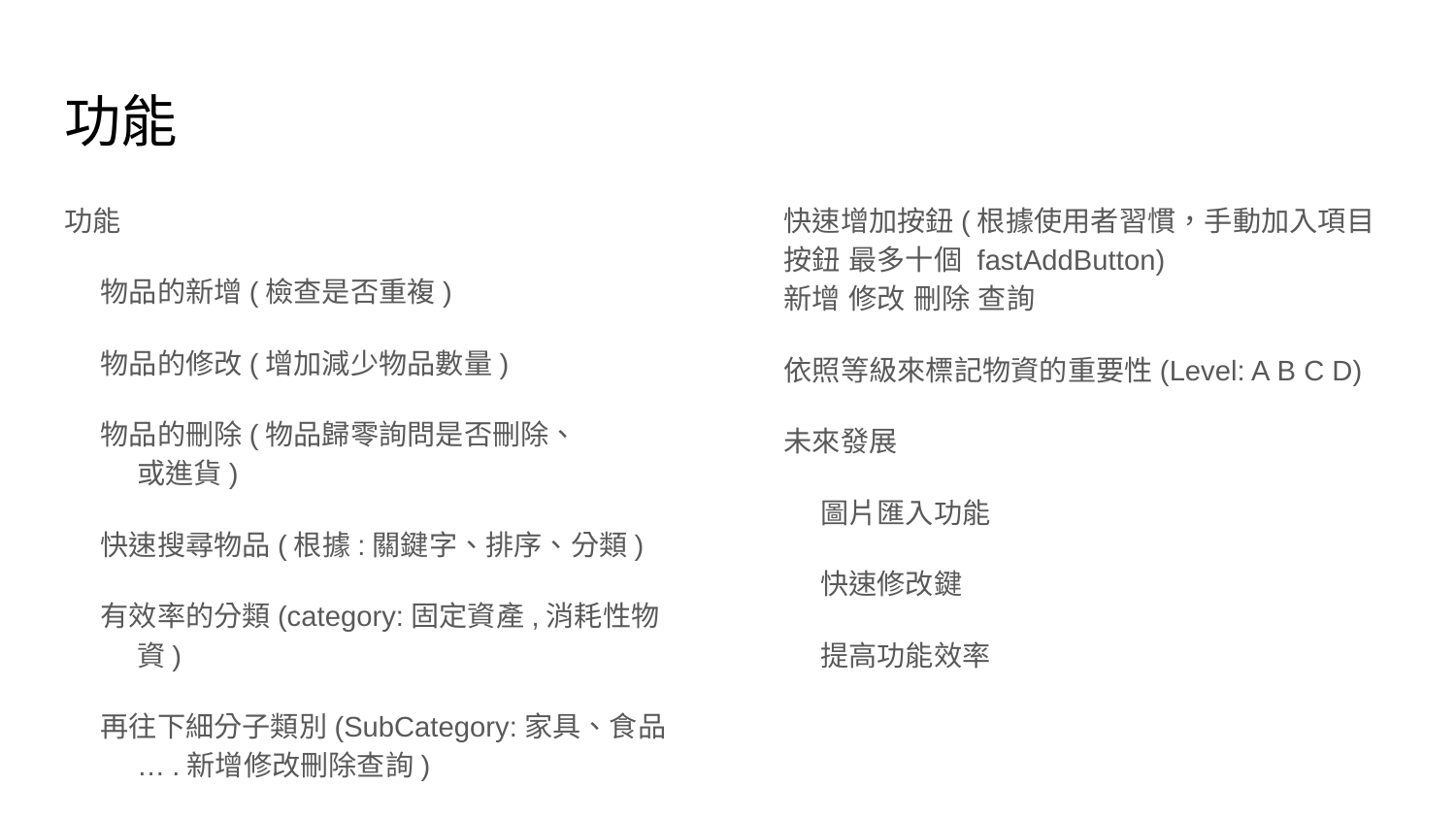

# 功能
功能
物品的新增(檢查是否重複)
物品的修改(增加減少物品數量)
物品的刪除(物品歸零詢問是否刪除、
或進貨)
快速搜尋物品(根據:關鍵字、排序、分類)
有效率的分類(category:固定資產,消耗性物資)
再往下細分子類別(SubCategory:家具、食品….新增修改刪除查詢)
依照過期日前一兩個月自動提醒(Limit_Date)

快速增加按鈕(根據使用者習慣，手動加入項目按鈕 最多十個 fastAddButton)
新增 修改 刪除 查詢
依照等級來標記物資的重要性(Level: A B C D)
未來發展
圖片匯入功能
快速修改鍵
提高功能效率